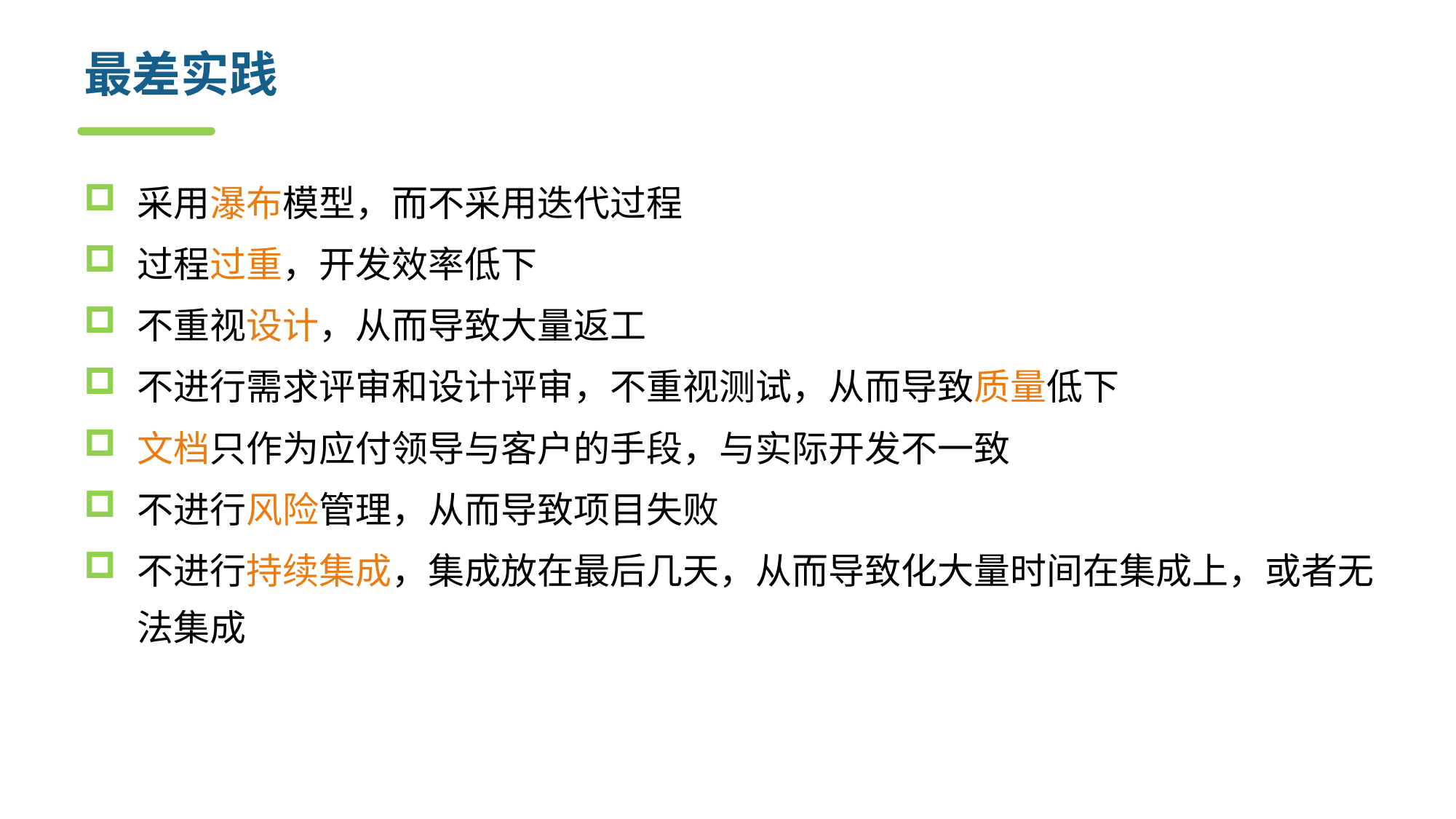

# 最差实践
采用瀑布模型，而不采用迭代过程
过程过重，开发效率低下
不重视设计，从而导致大量返工
不进行需求评审和设计评审，不重视测试，从而导致质量低下
文档只作为应付领导与客户的手段，与实际开发不一致
不进行风险管理，从而导致项目失败
不进行持续集成，集成放在最后几天，从而导致化大量时间在集成上，或者无法集成

28